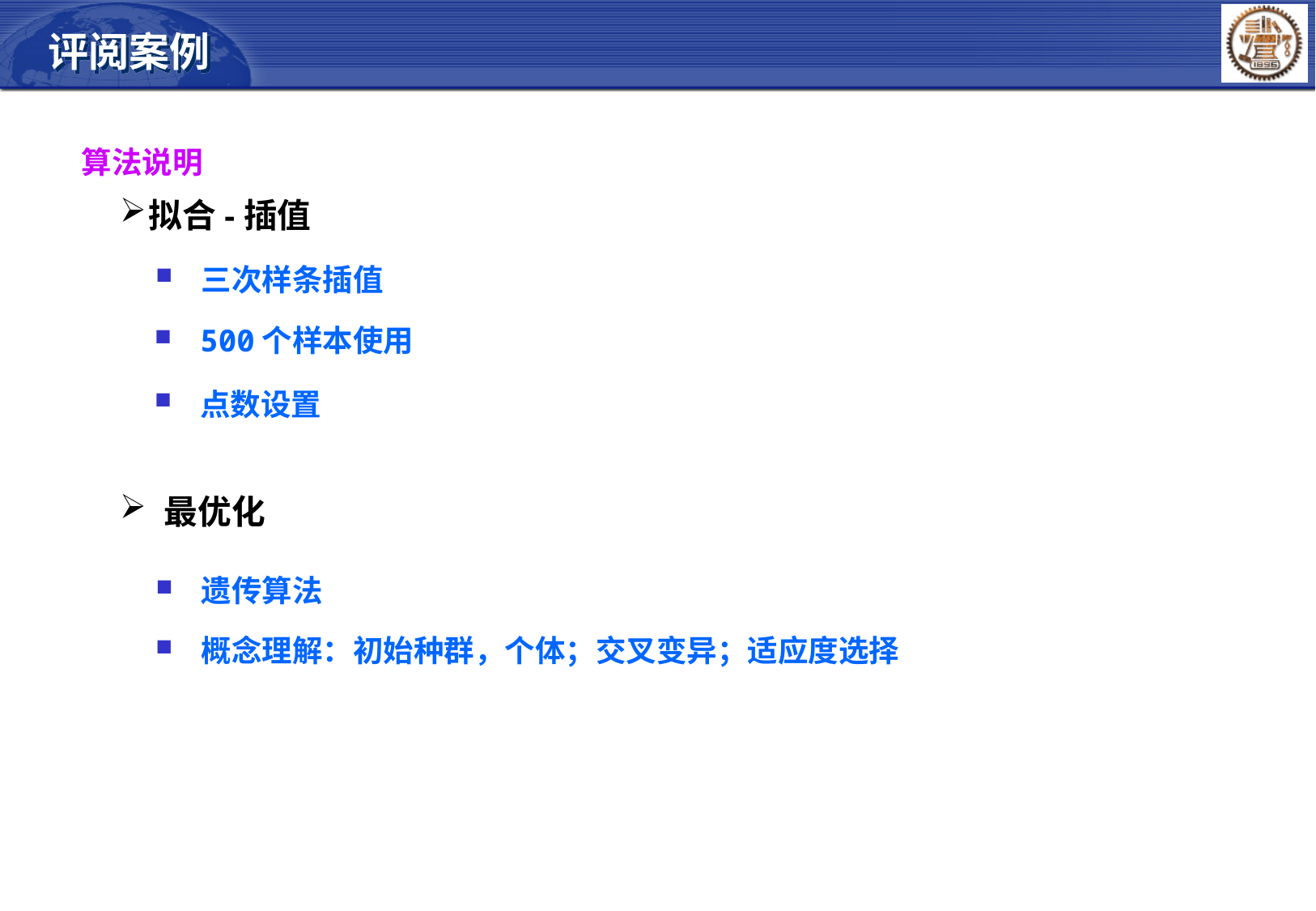

评阅案例
算法说明
拟合-插值
三次样条插值
500个样本使用
点数设置
 最优化
遗传算法
概念理解：初始种群，个体；交叉变异；适应度选择